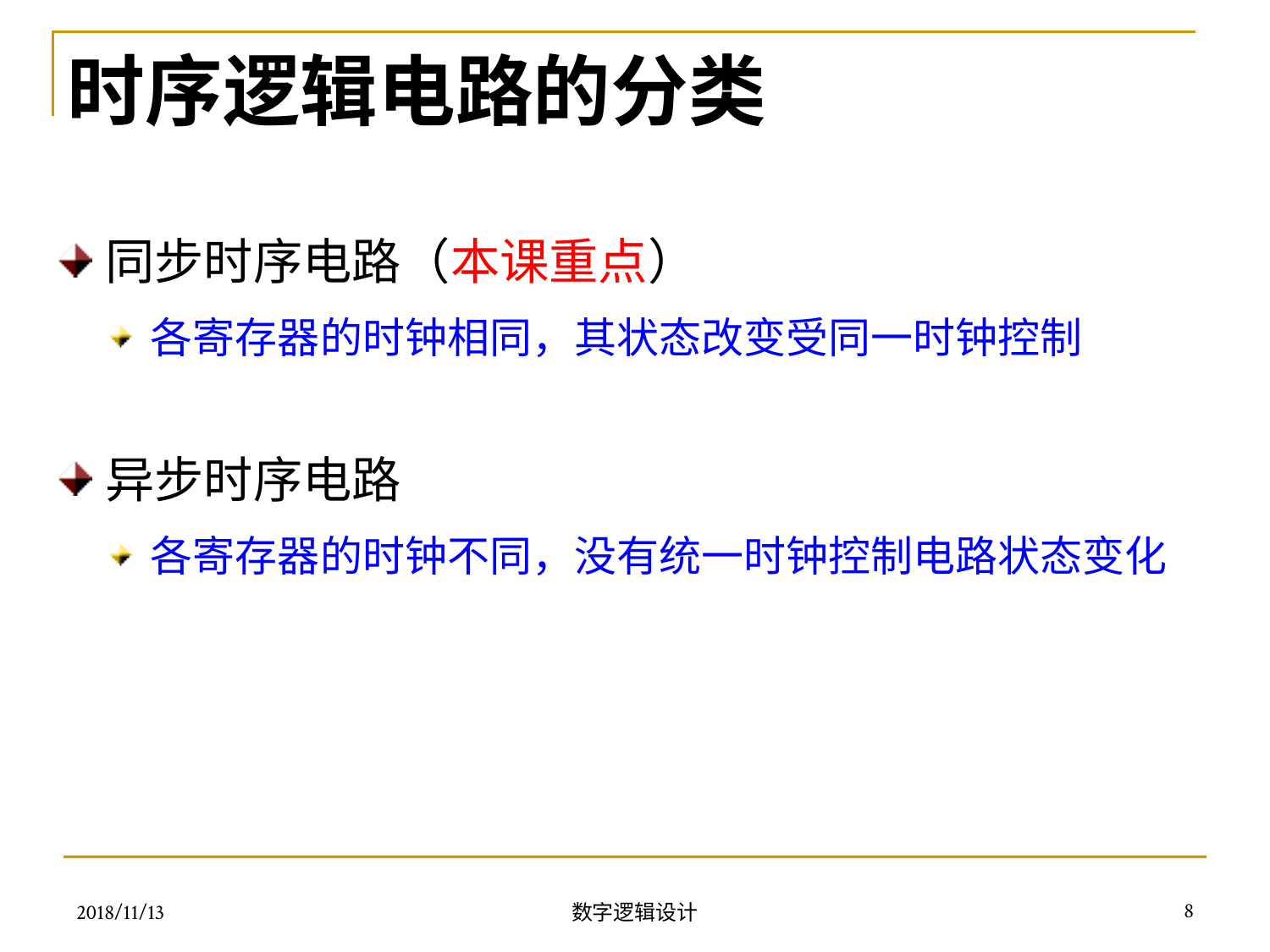

时序逻辑电路的分类

同步时序电路（本课重点）
各寄存器的时钟相同，其状态改变受同一时钟控制

异步时序电路
各寄存器的时钟不同，没有统一时钟控制电路状态变化
2018/11/13
8
数字逻辑设计